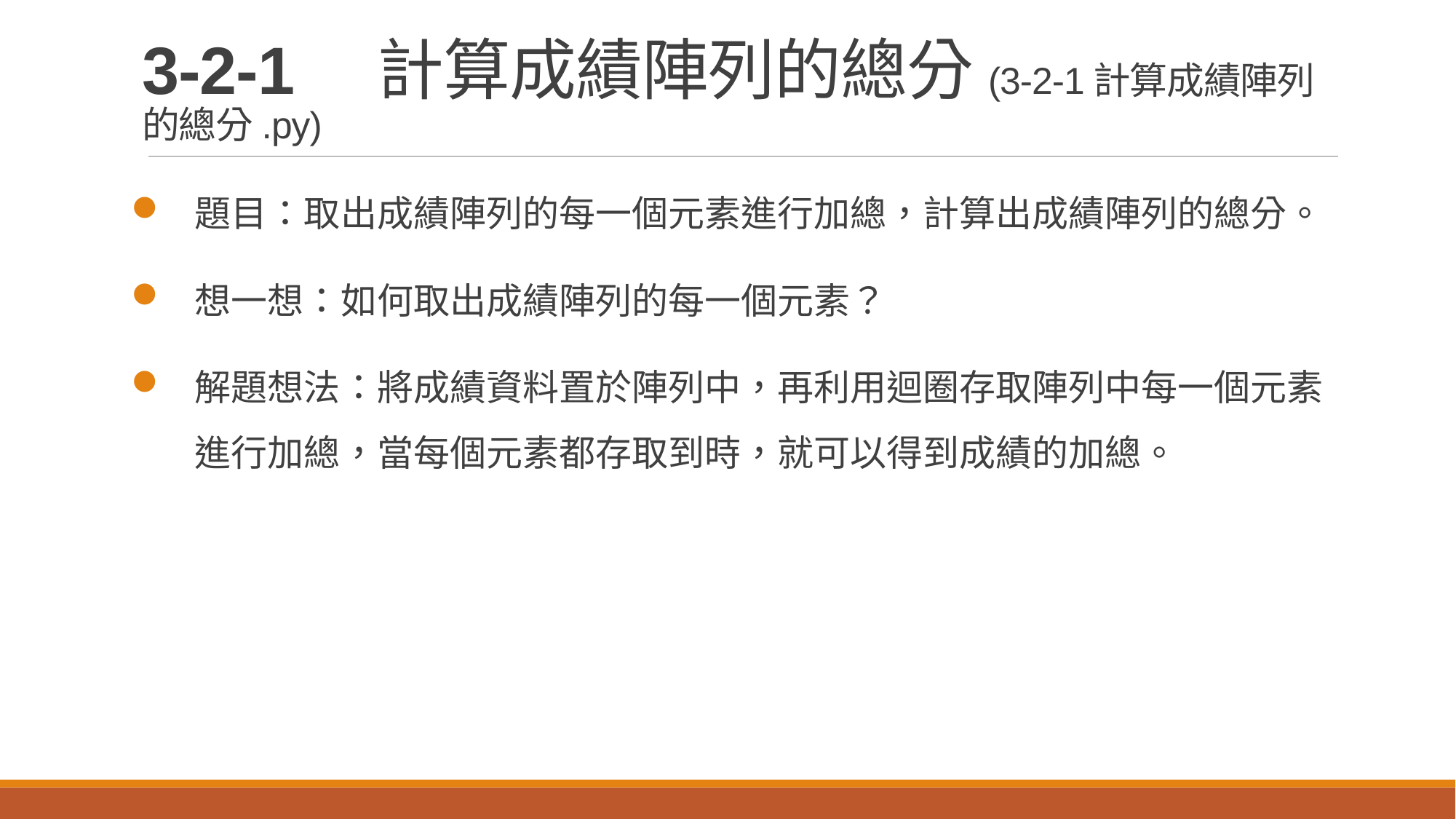

# 3-2-1　計算成績陣列的總分(3-2-1計算成績陣列的總分.py)
題目：取出成績陣列的每一個元素進行加總，計算出成績陣列的總分。
想一想：如何取出成績陣列的每一個元素？
解題想法：將成績資料置於陣列中，再利用迴圈存取陣列中每一個元素進行加總，當每個元素都存取到時，就可以得到成績的加總。